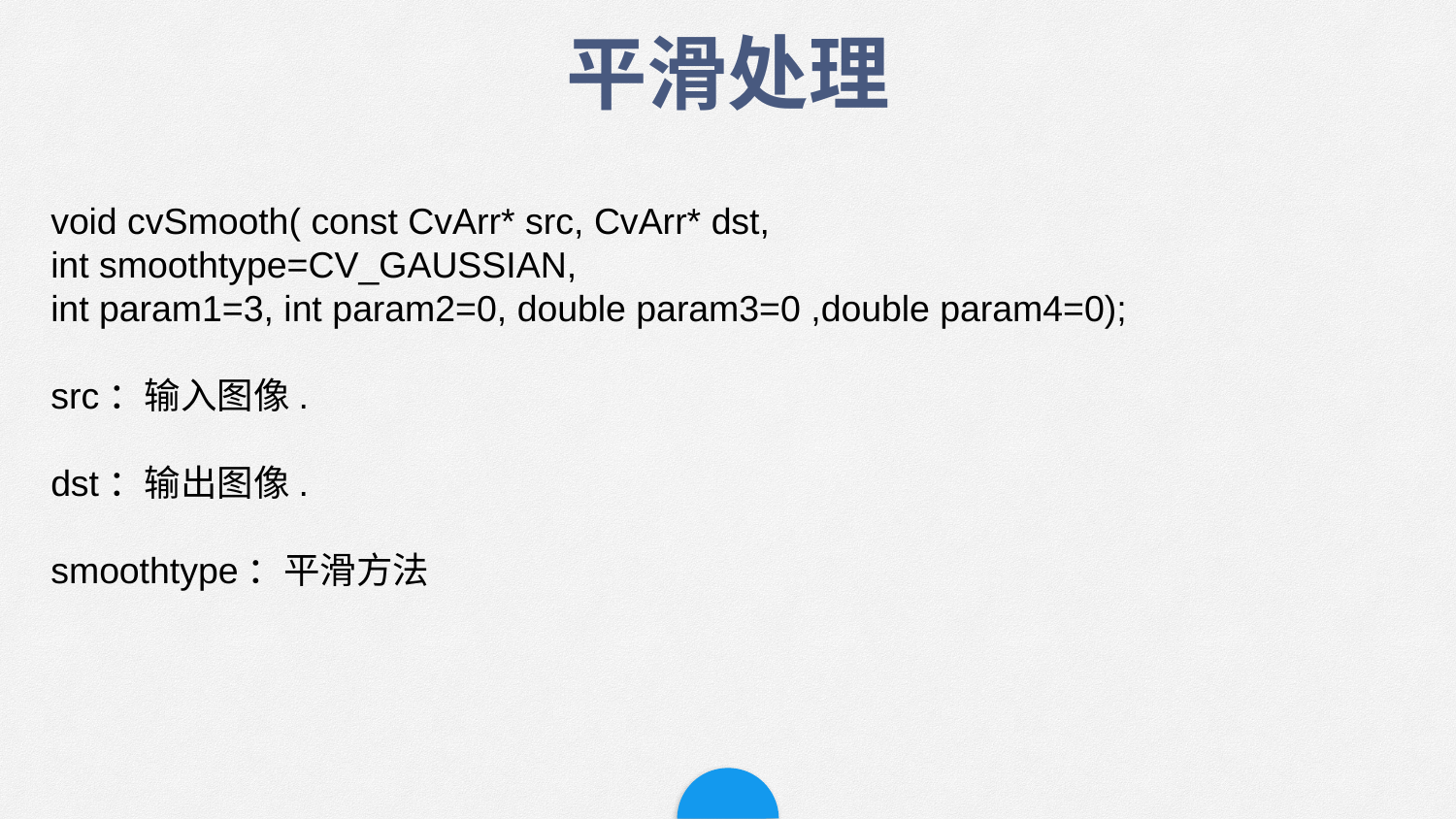

平滑处理
void cvSmooth( const CvArr* src, CvArr* dst,
int smoothtype=CV_GAUSSIAN,
int param1=3, int param2=0, double param3=0 ,double param4=0);

src：输入图像.

dst：输出图像.

smoothtype：平滑方法

33